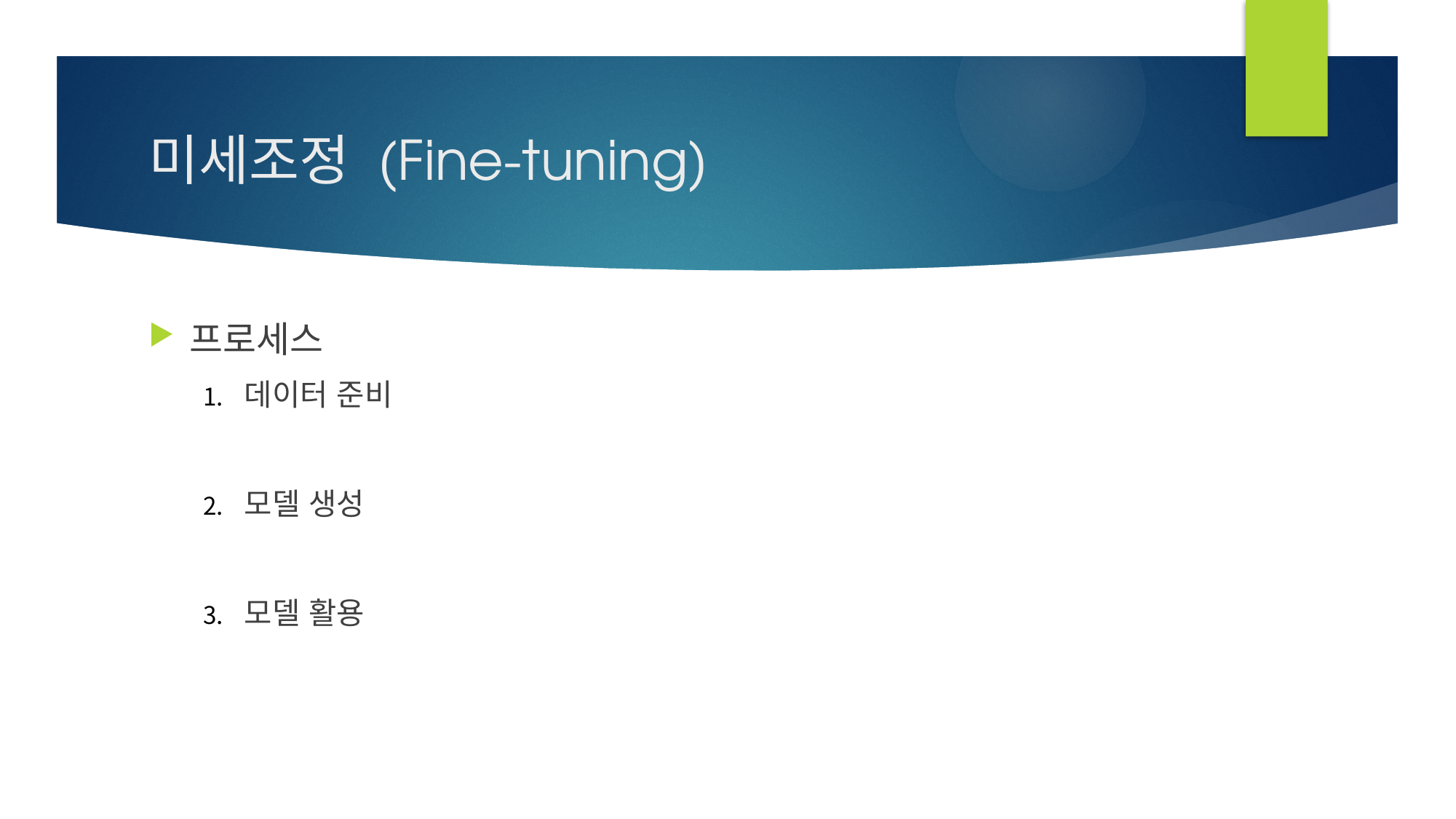

# 미세조정 (Fine-tuning)
프로세스
데이터 준비

모델 생성

모델 활용